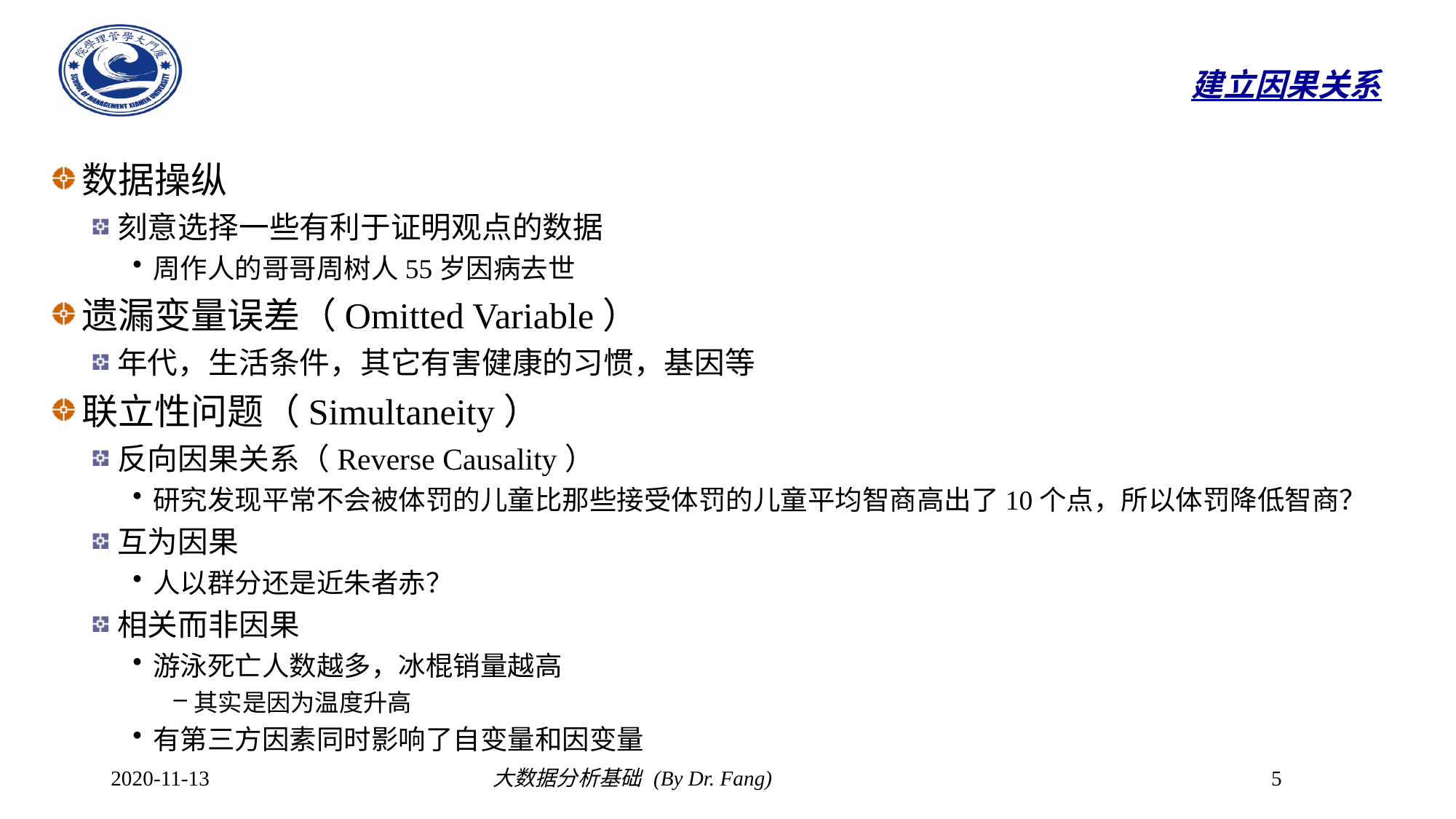

# 建立因果关系
数据操纵
刻意选择一些有利于证明观点的数据
周作人的哥哥周树人55岁因病去世
遗漏变量误差（Omitted Variable）
年代，生活条件，其它有害健康的习惯，基因等
联立性问题（Simultaneity）
反向因果关系（Reverse Causality）
研究发现平常不会被体罚的儿童比那些接受体罚的儿童平均智商高出了10个点，所以体罚降低智商？
互为因果
人以群分还是近朱者赤？
相关而非因果
游泳死亡人数越多，冰棍销量越高
其实是因为温度升高
有第三方因素同时影响了自变量和因变量
2020-11-13
大数据分析基础 (By Dr. Fang)
5